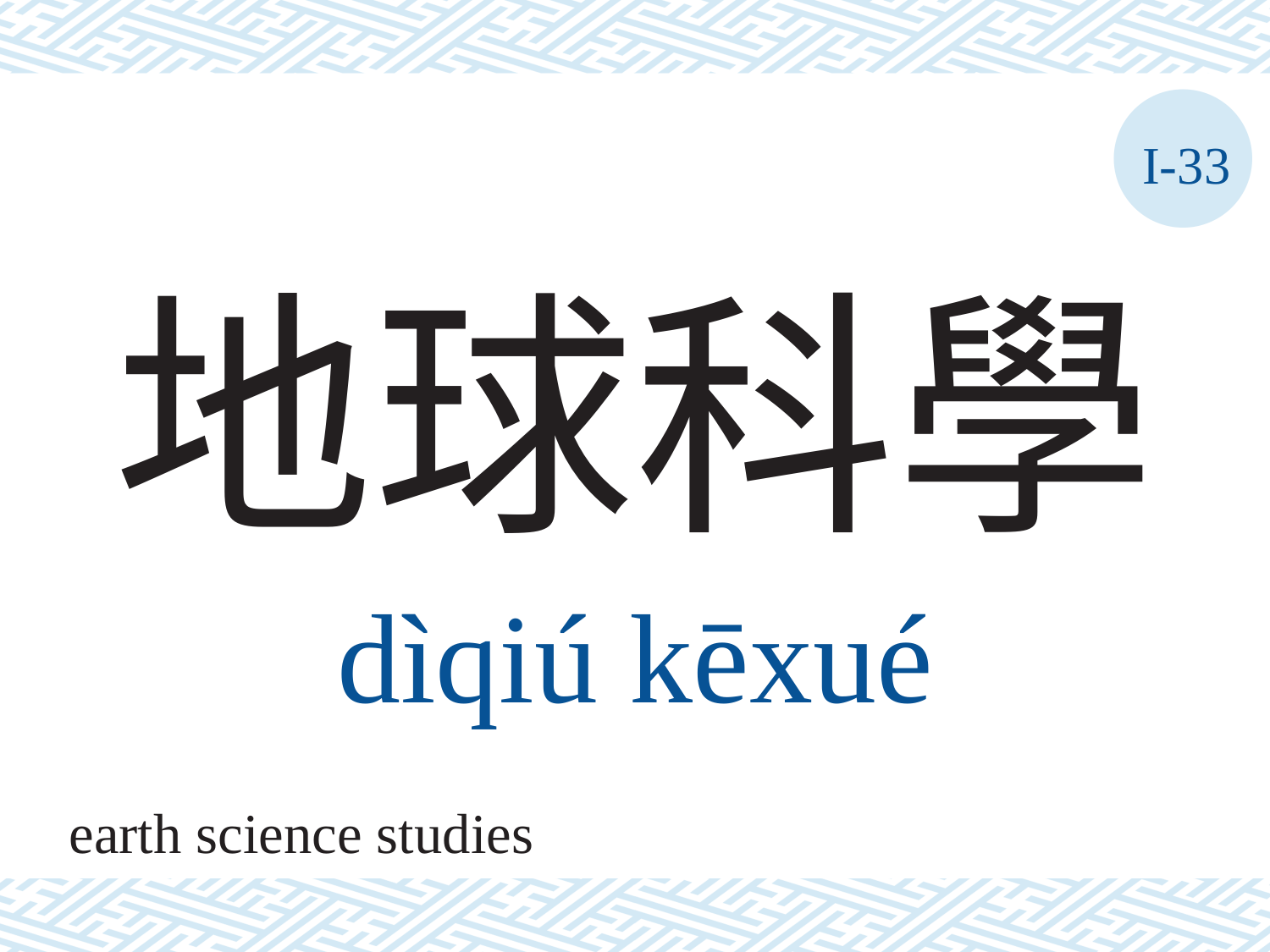

I-33
# 地球科學
dìqiú	kēxué
earth science studies